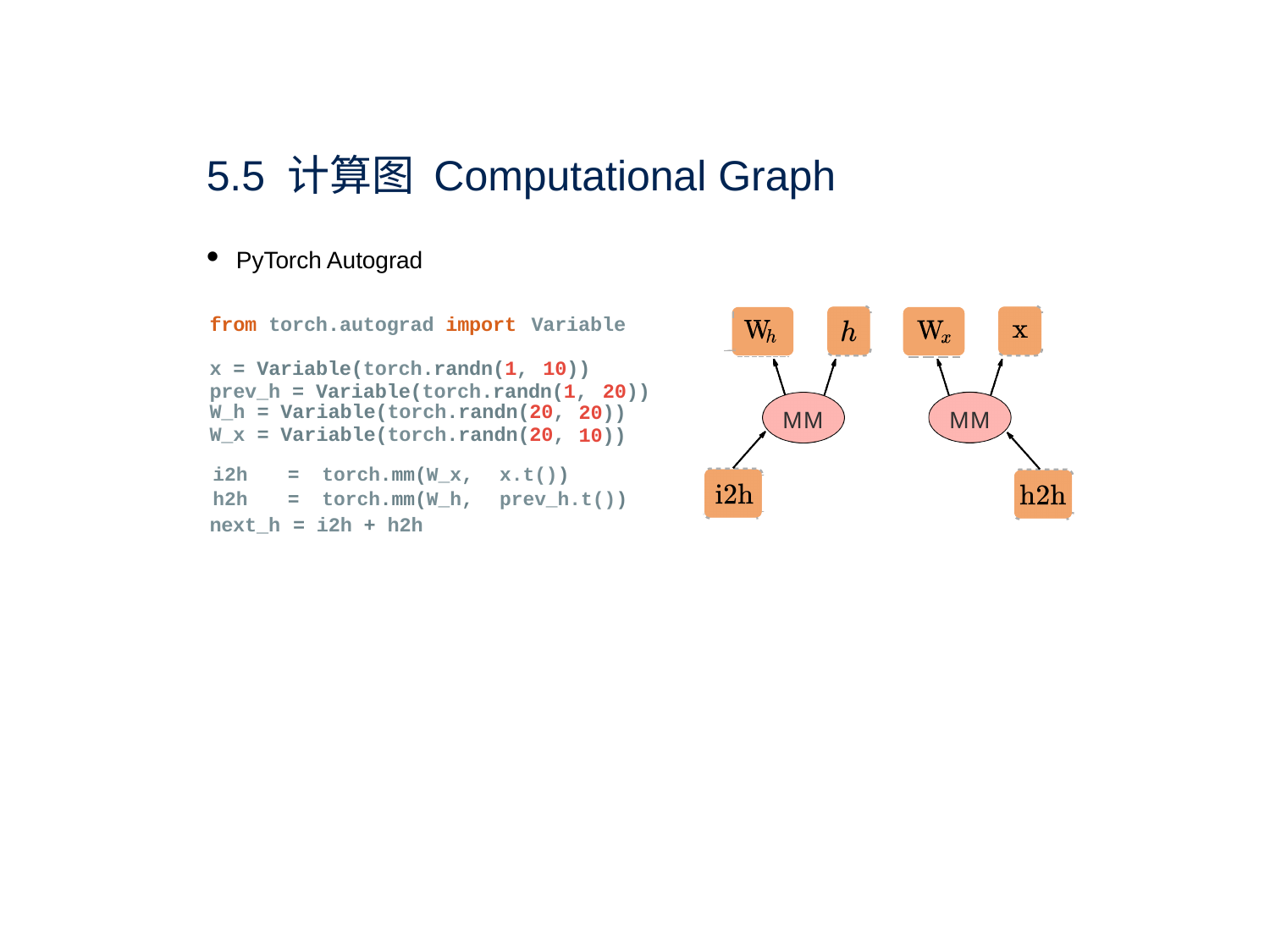

5.5 计算图 Computational Graph
# PyTorch Autograd

from torch.autograd import
Variable

x = Variable(torch.randn(1,
10))

prev_h = Variable(torch.randn(1,
20))
W_h = Variable(torch.randn(20, W_x = Variable(torch.randn(20,
20))
10))
MM
MM
| i2h | = | torch.mm(W\_x, | x.t()) |
| --- | --- | --- | --- |
| h2h | = | torch.mm(W\_h, | prev\_h.t()) |
next_h
= i2h + h2h